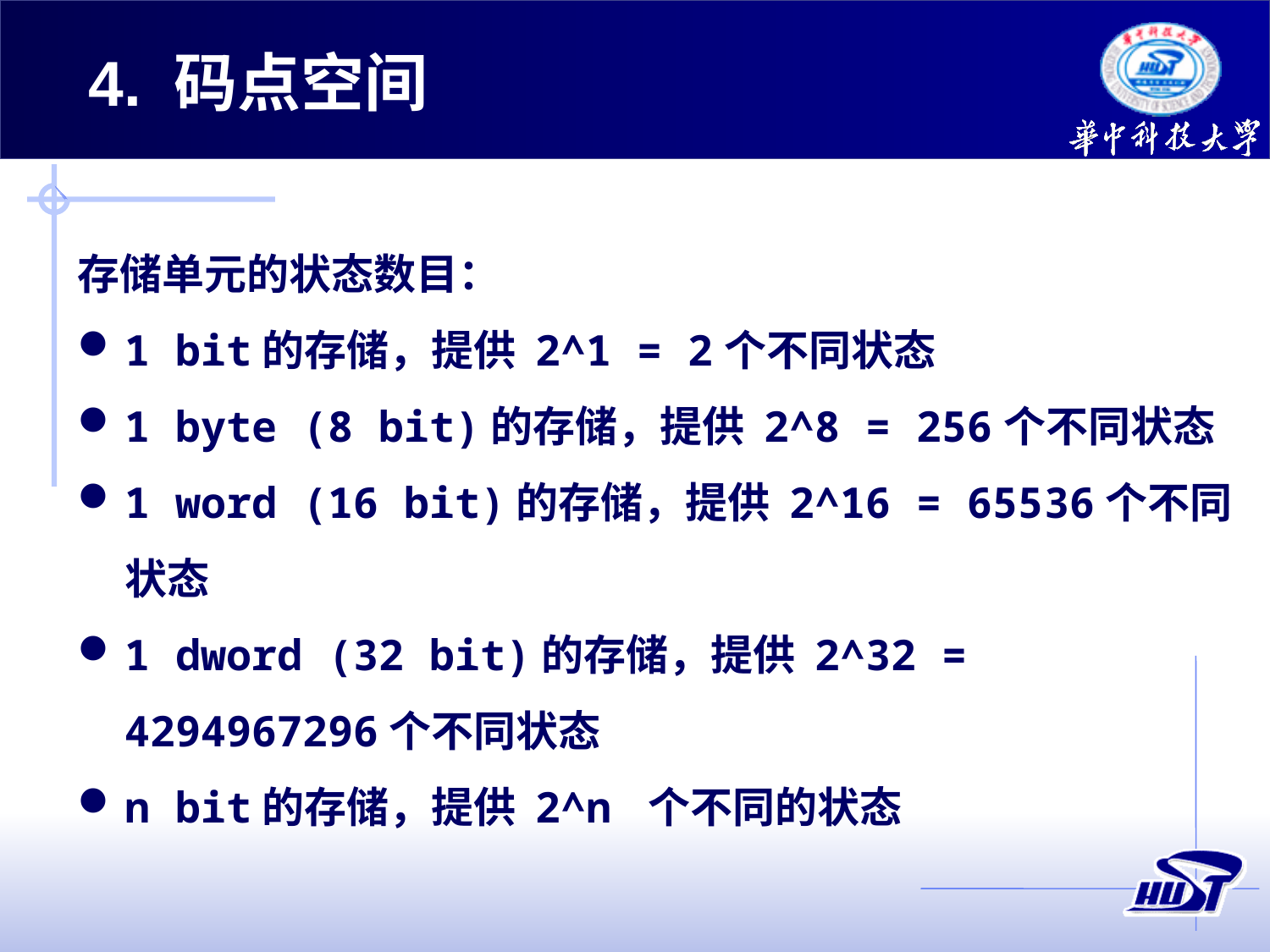

4. 码点空间
存储单元的状态数目：
1 bit的存储，提供 2^1 = 2个不同状态
1 byte (8 bit)的存储，提供 2^8 = 256个不同状态
1 word (16 bit)的存储，提供 2^16 = 65536个不同状态
1 dword (32 bit)的存储，提供 2^32 = 4294967296个不同状态
n bit的存储，提供 2^n 个不同的状态